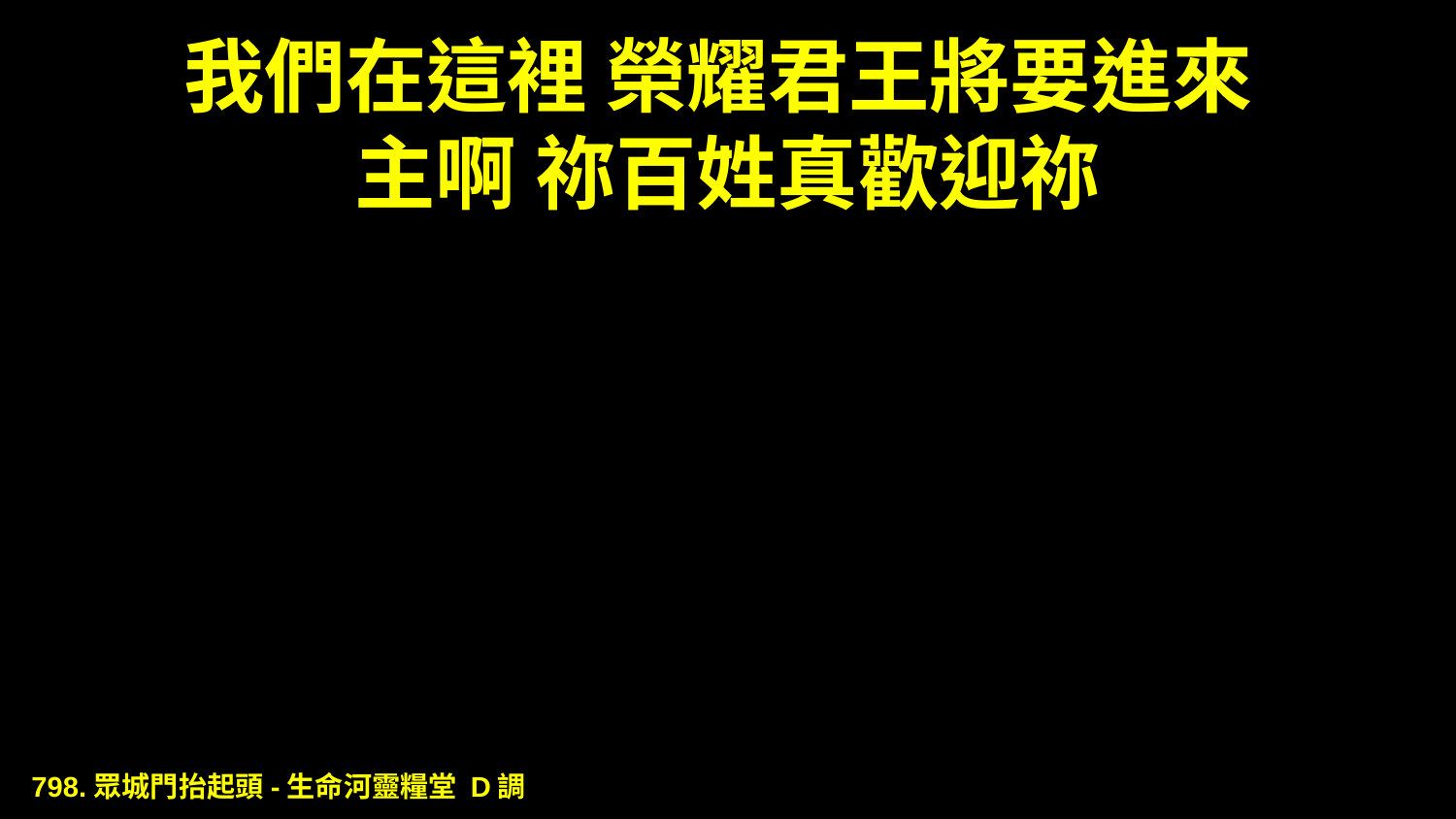

# 我們在這裡 榮耀君王將要進來 主啊 祢百姓真歡迎祢
798.眾城門抬起頭-生命河靈糧堂 D調